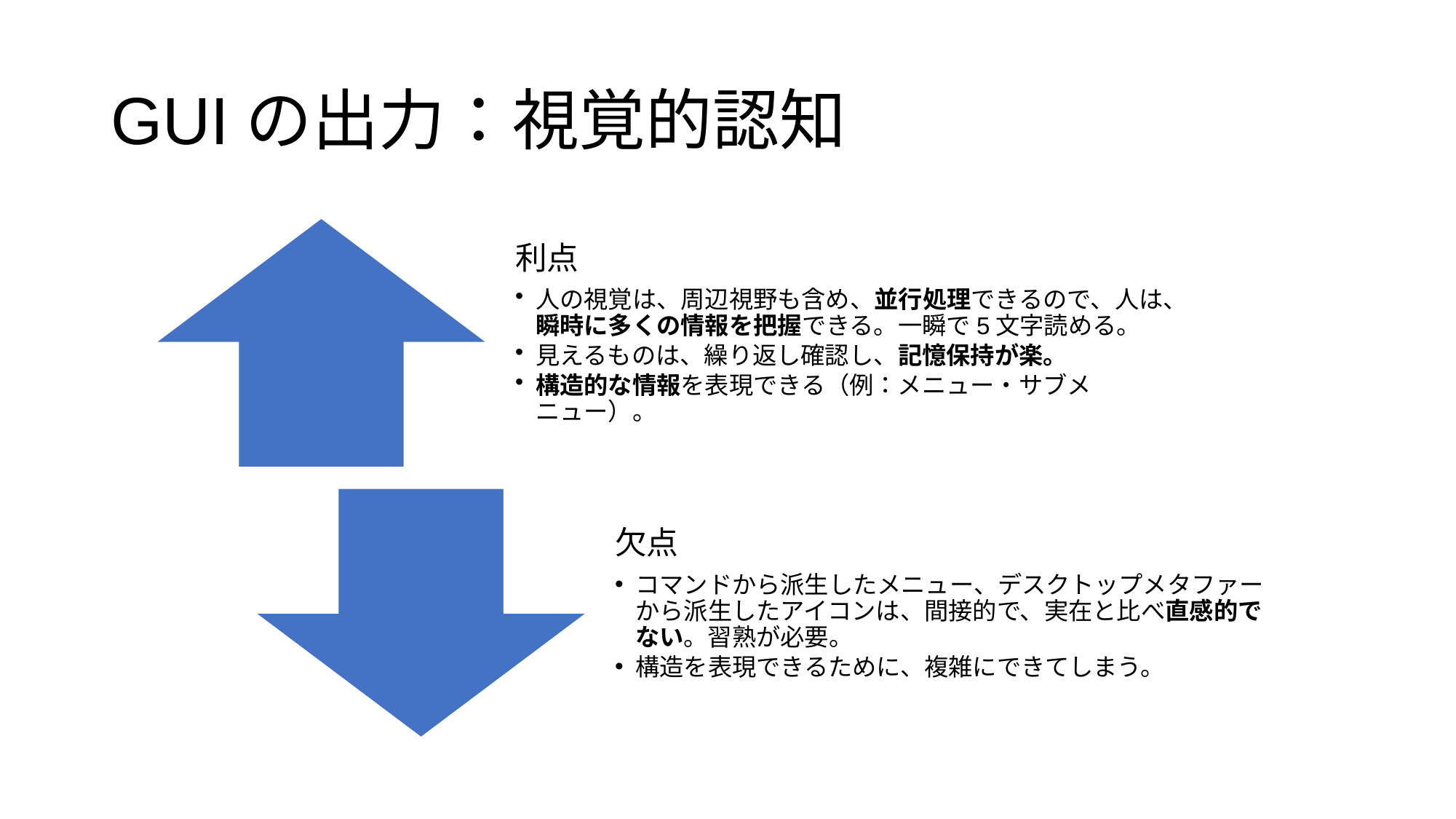

# GUIの出力：視覚的認知
利点
人の視覚は、周辺視野も含め、並行処理できるので、人は、瞬時に多くの情報を把握できる。一瞬で5文字読める。
見えるものは、繰り返し確認し、記憶保持が楽。
構造的な情報を表現できる（例：メニュー・サブメニュー）。
欠点
コマンドから派生したメニュー、デスクトップメタファーから派生したアイコンは、間接的で、実在と比べ直感的でない。習熟が必要。
構造を表現できるために、複雑にできてしまう。